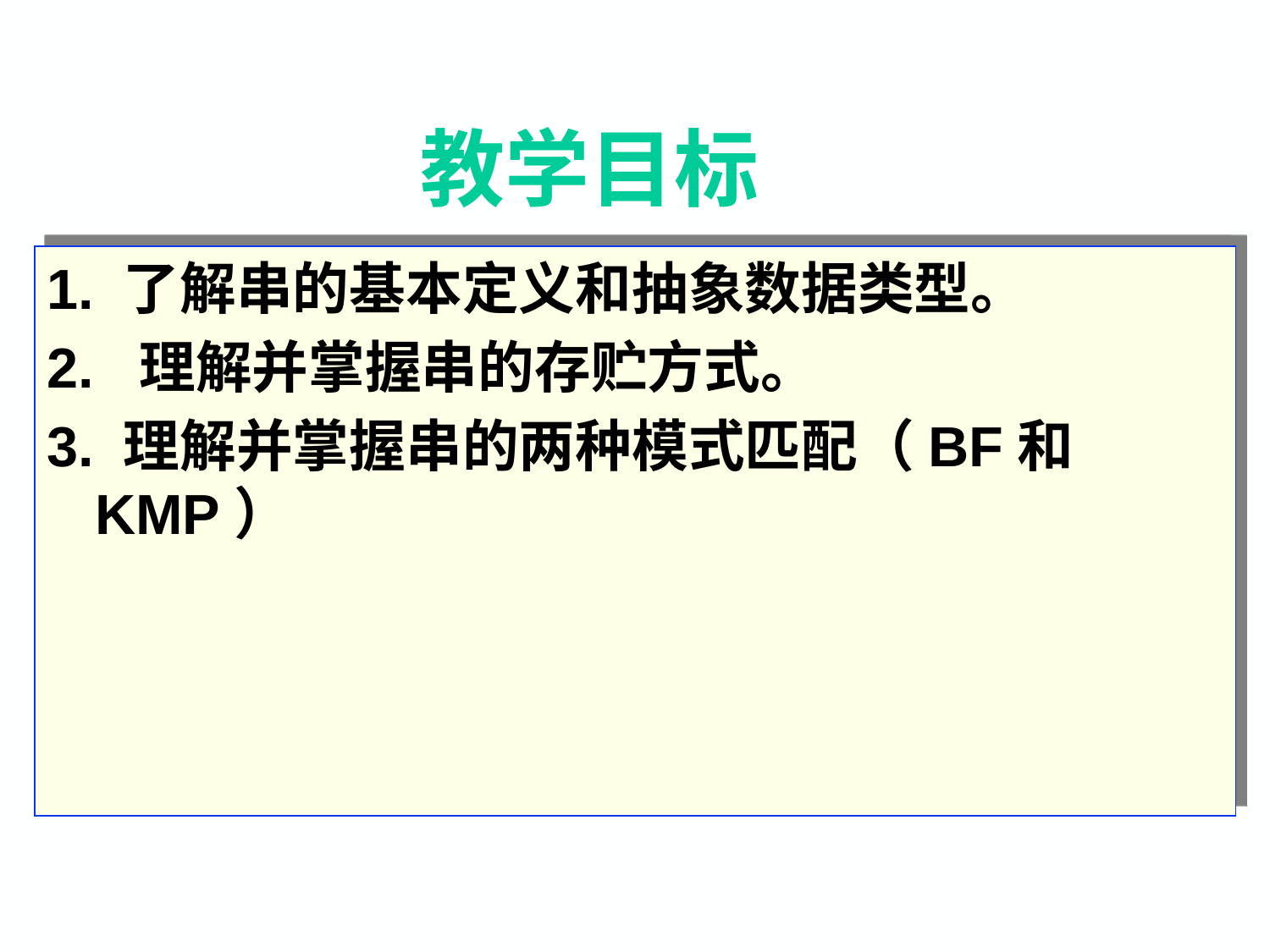

教学目标
1. 掌握串的存储方法，理解串的两种模式匹配算法；
2. 明确数组和广义表这两种数据结构的特点，掌握数组存储时地址计算方法，了解几种特殊矩阵的压缩存储方法。

1. 了解串的基本定义和抽象数据类型。
2.  理解并掌握串的存贮方式。
3. 理解并掌握串的两种模式匹配（BF和KMP）